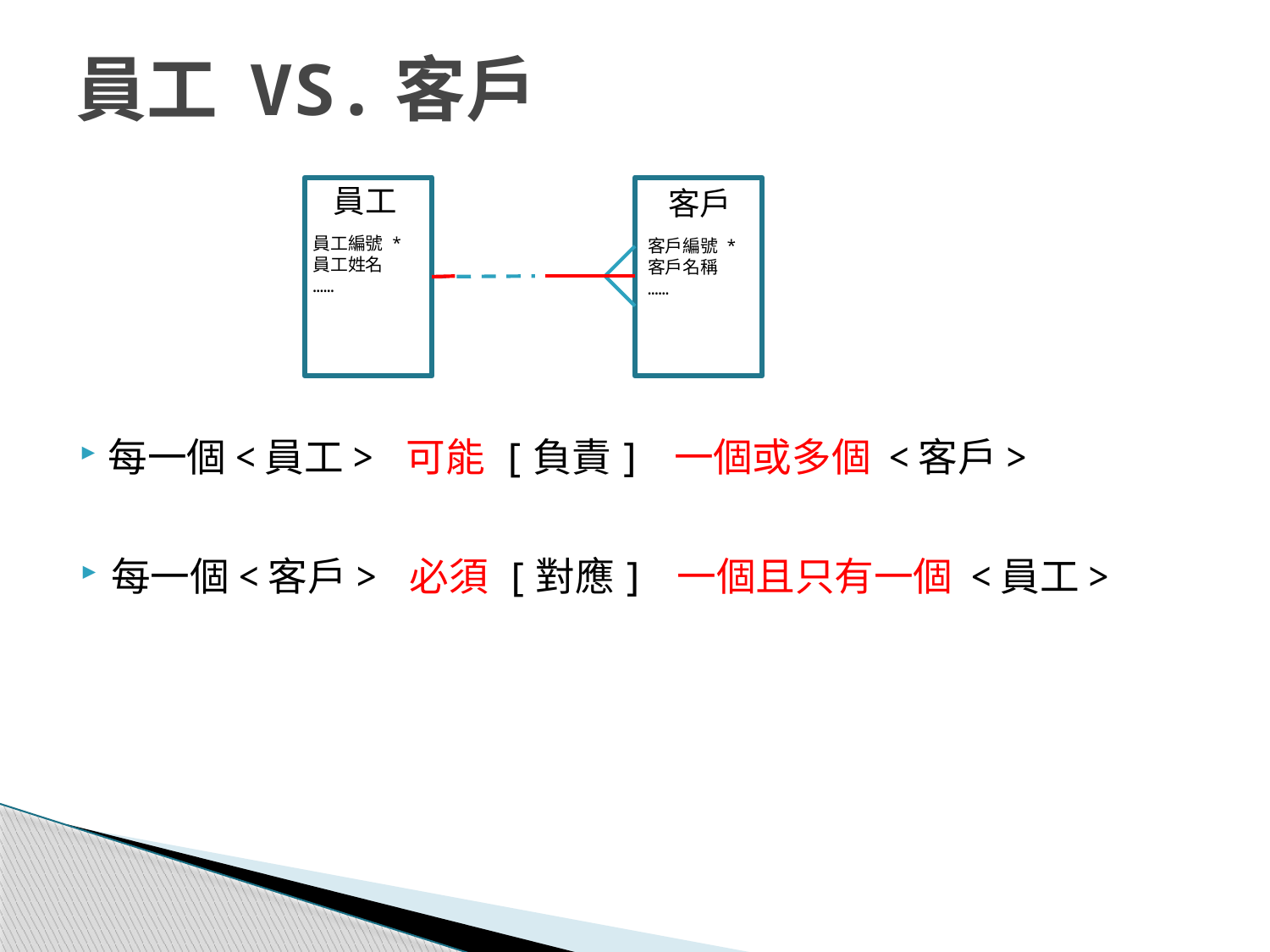

# 員工 VS.客戶
員工

客戶
員工編號 *
員工姓名
……
客戶編號 *
客戶名稱
……
每一個<員工> 可能 [負責] 一個或多個 <客戶>
每一個<客戶> 必須 [對應] 一個且只有一個 <員工>